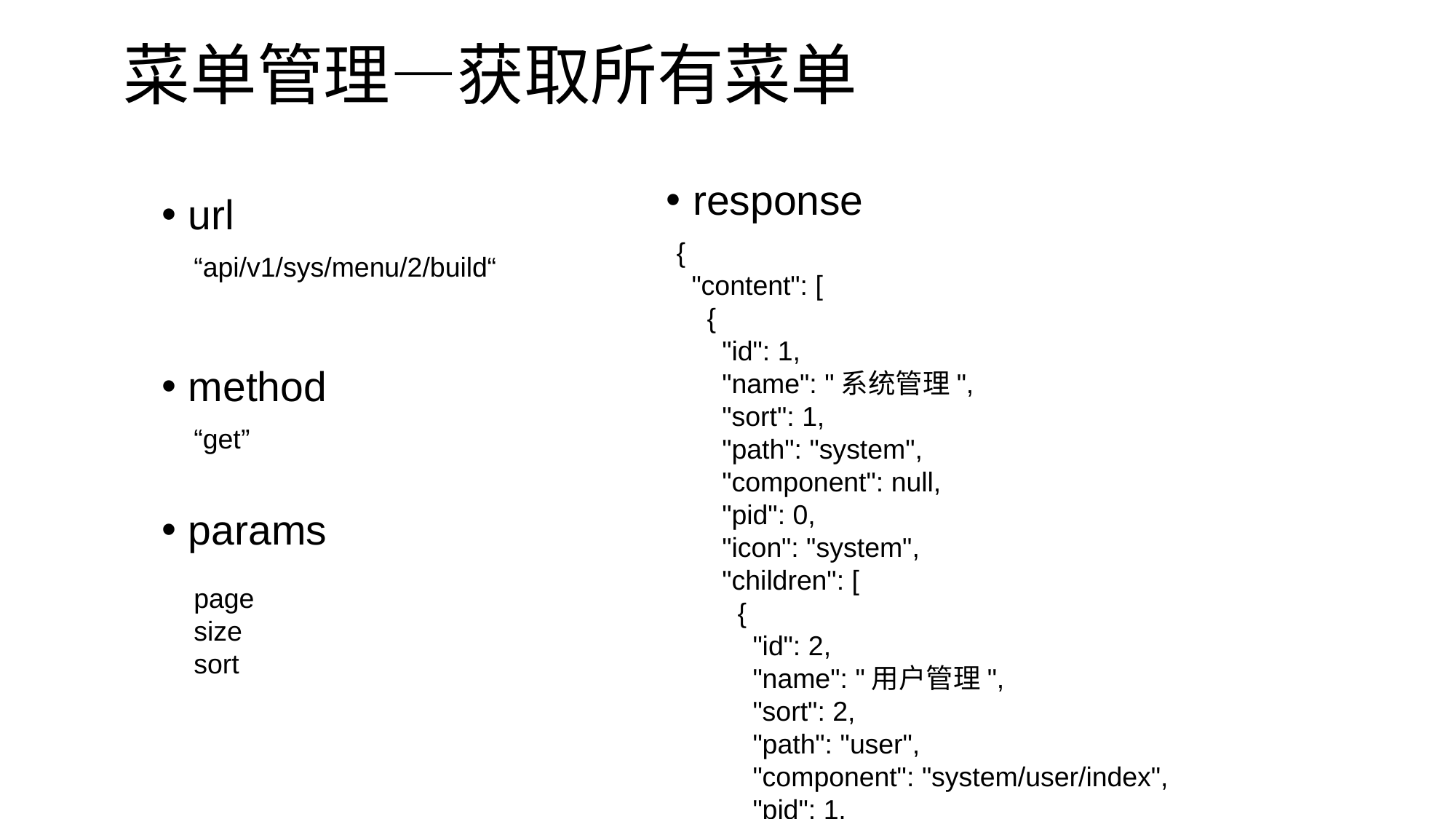

# 菜单管理—获取所有菜单
response
url
{
  "content": [
    {
      "id": 1,
      "name": "系统管理",
      "sort": 1,
      "path": "system",
      "component": null,
      "pid": 0,
      "icon": "system",
      "children": [
        {
          "id": 2,
          "name": "用户管理",
          "sort": 2,
          "path": "user",
          "component": "system/user/index",
          "pid": 1,
          "icon": "peoples",
          "children": null,
          "createTime": 1545117284000,
          "iframe": false
        },
        {
          "id": 3,
          "name": "角色管理",
          "sort": 3,
          "path": "role",
          "component": "system/role/index",
          "pid": 1,
          "icon": "role",
          "children": null,
          "createTime": 1545117367000,
          "iframe": false
        }
      ]
    }
  ]
 "totalElements": 11
}
“api/v1/sys/menu/2/build“
method
“get”
params
page
size
sort